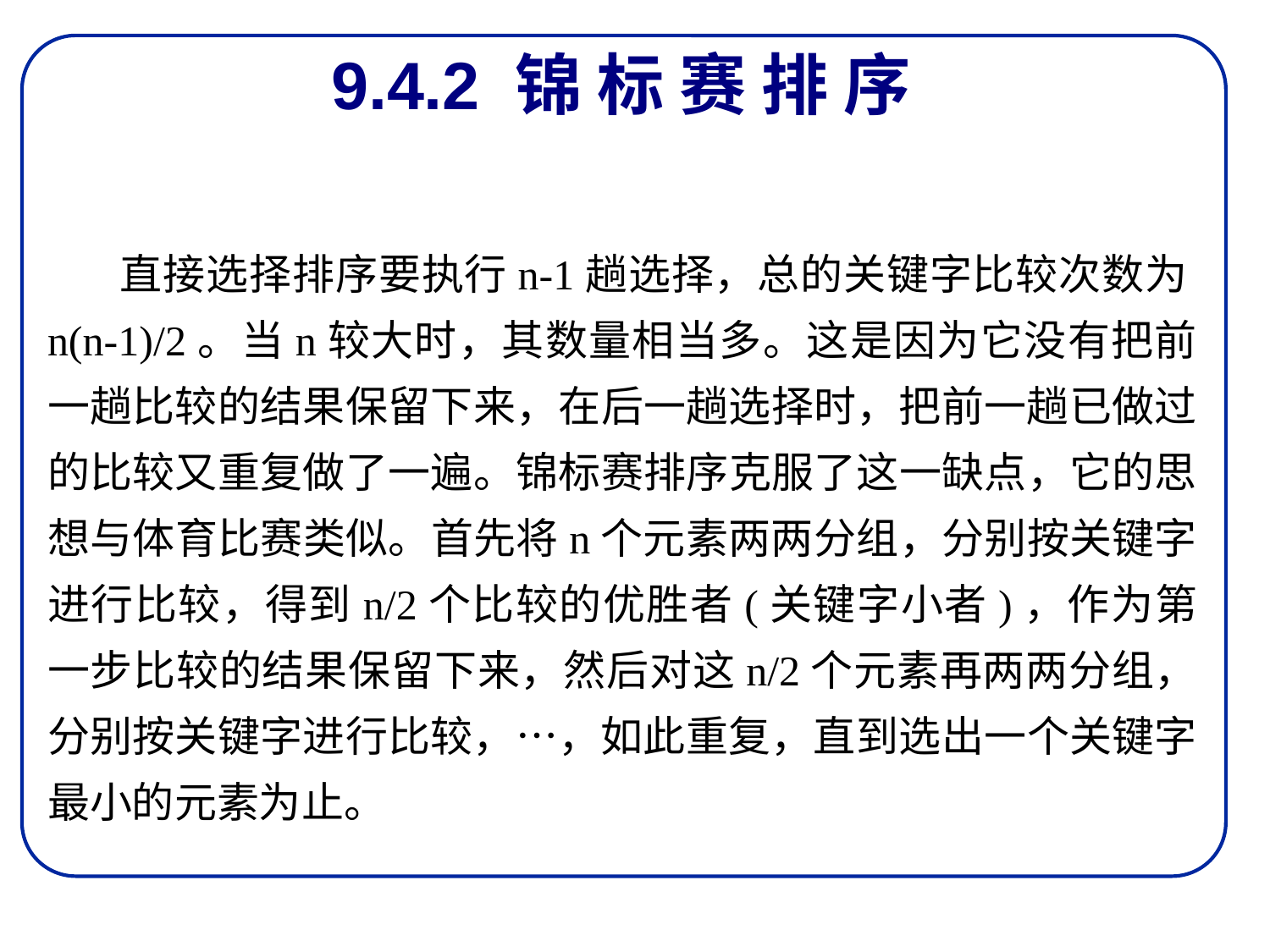

# 9.4.2 锦 标 赛 排 序
      直接选择排序要执行n-1趟选择，总的关键字比较次数为n(n-1)/2。当n较大时，其数量相当多。这是因为它没有把前一趟比较的结果保留下来，在后一趟选择时，把前一趟已做过的比较又重复做了一遍。锦标赛排序克服了这一缺点，它的思想与体育比赛类似。首先将n个元素两两分组，分别按关键字进行比较，得到n/2个比较的优胜者(关键字小者)，作为第一步比较的结果保留下来，然后对这n/2个元素再两两分组，分别按关键字进行比较，…，如此重复，直到选出一个关键字最小的元素为止。